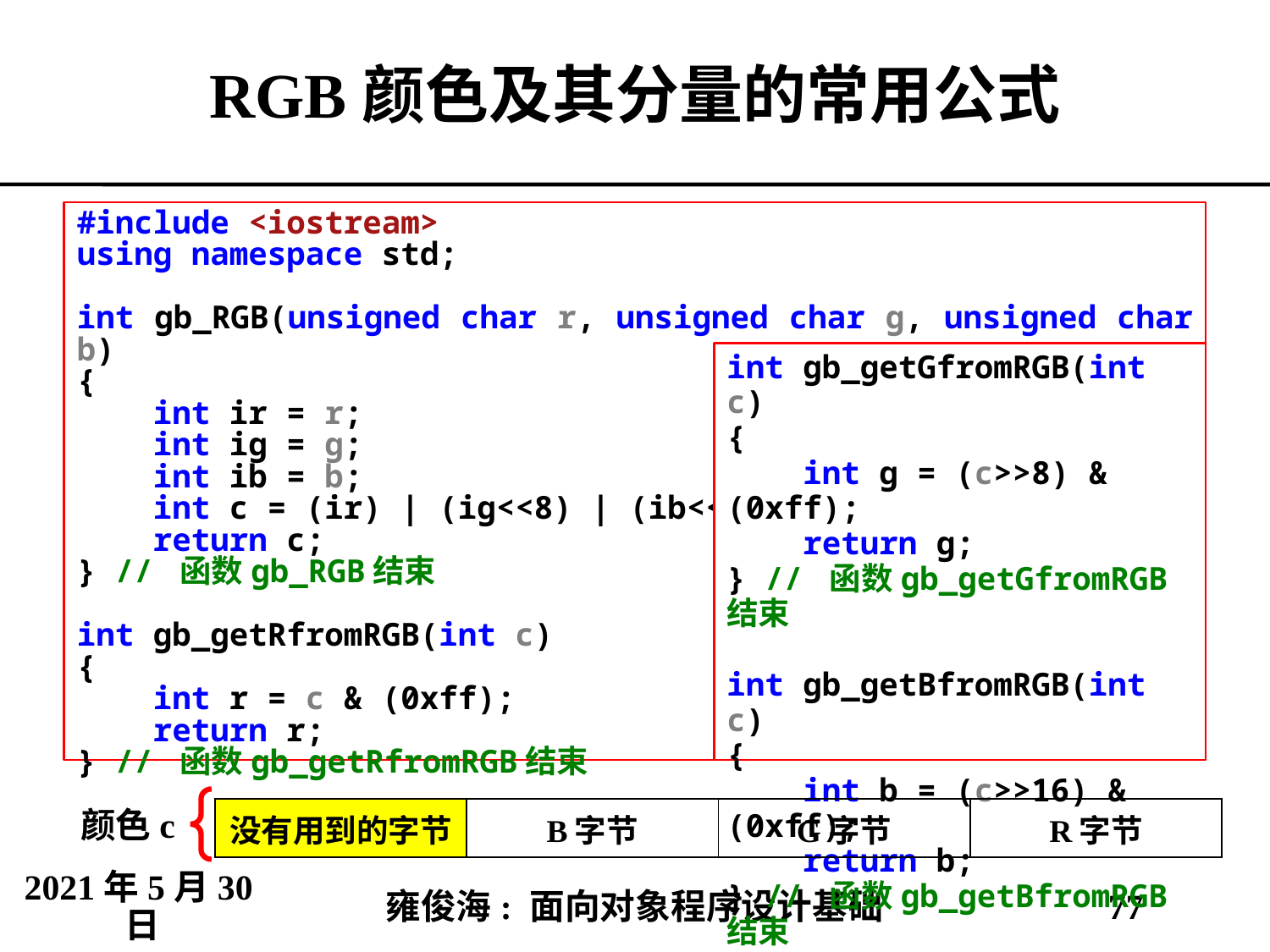

# RGB颜色及其分量的常用公式

#include <iostream>
using namespace std;

int gb_RGB(unsigned char r, unsigned char g, unsigned char b)
{
    int ir = r;
    int ig = g;
    int ib = b;
    int c = (ir) | (ig<<8) | (ib<<16);
    return c;
} // 函数gb_RGB结束

int gb_getRfromRGB(int c)
{
    int r = c & (0xff);
    return r;
} // 函数gb_getRfromRGB结束
int gb_getGfromRGB(int c)
{
    int g = (c>>8) & (0xff);
    return g;
} // 函数gb_getGfromRGB结束

int gb_getBfromRGB(int c)
{
    int b = (c>>16) & (0xff);
    return b;
} // 函数gb_getBfromRGB结束

颜色c
| 没有用到的字节 | B字节 | G字节 | R字节 |
| --- | --- | --- | --- |
2021年5月30日
雍俊海: 面向对象程序设计基础
77